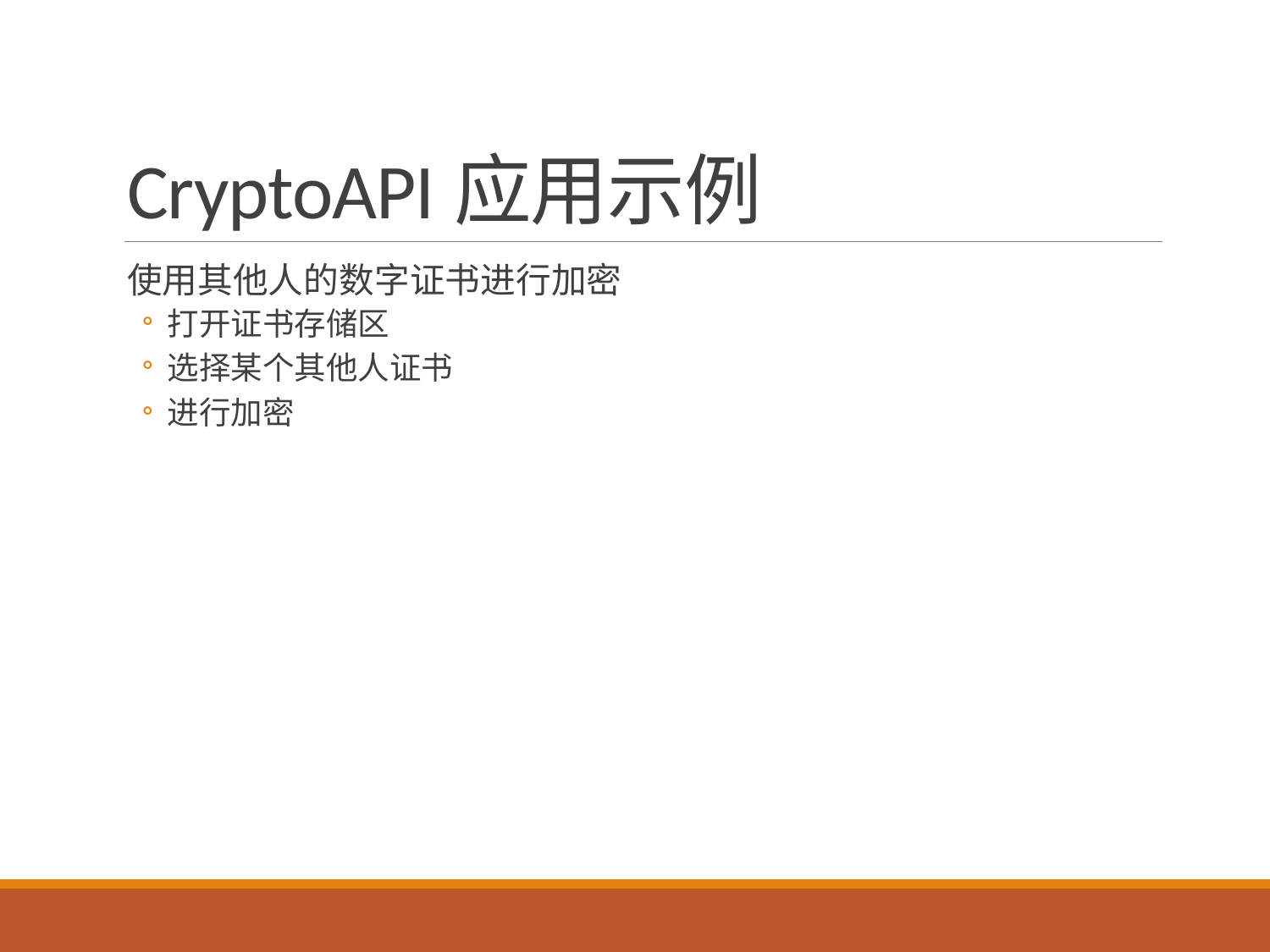

# CryptoAPI应用示例
使用其他人的数字证书进行加密
打开证书存储区
选择某个其他人证书
进行加密
30